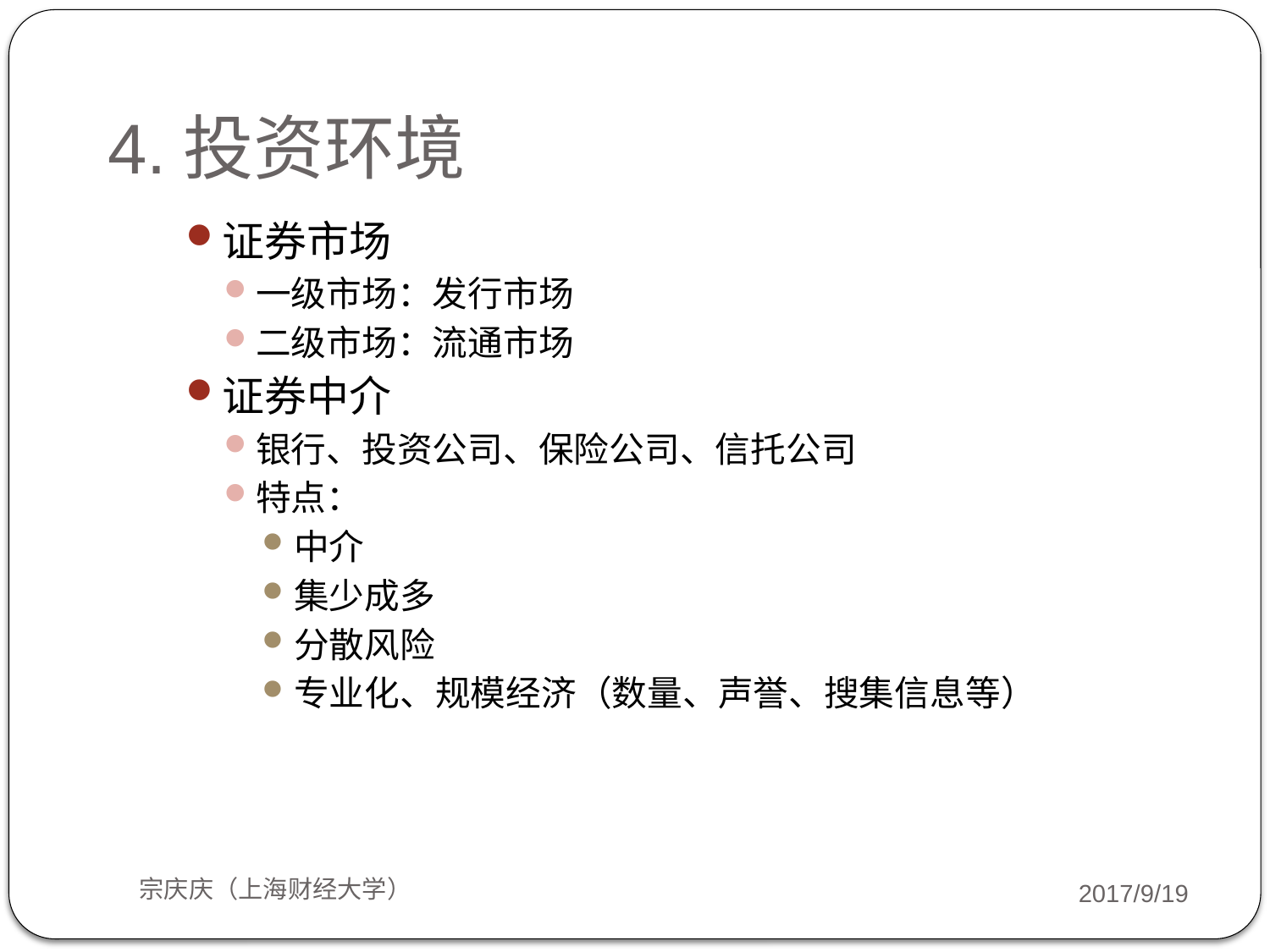

# 4.投资环境
证券市场
一级市场：发行市场
二级市场：流通市场
证券中介
银行、投资公司、保险公司、信托公司
特点：
中介
集少成多
分散风险
专业化、规模经济（数量、声誉、搜集信息等）

宗庆庆（上海财经大学）
2017/9/19